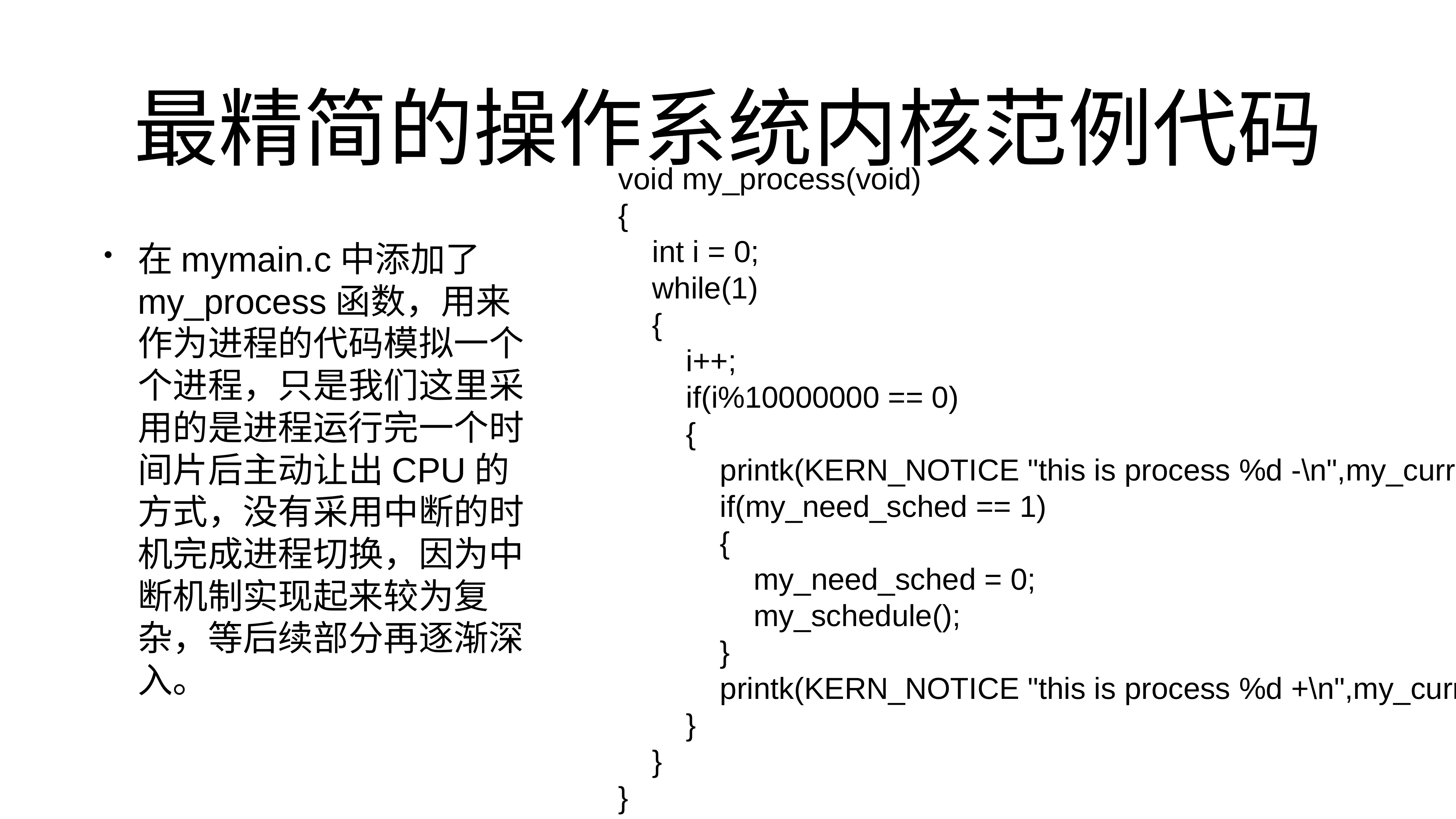

# 最精简的操作系统内核范例代码
void my_process(void)
{
    int i = 0;
    while(1)
    {
        i++;
        if(i%10000000 == 0)
        {
            printk(KERN_NOTICE "this is process %d -\n",my_current_task->pid);
            if(my_need_sched == 1)
            {
                my_need_sched = 0;
                my_schedule();
            }
            printk(KERN_NOTICE "this is process %d +\n",my_current_task->pid);
        }
    }
}
在mymain.c中添加了my_process函数，用来作为进程的代码模拟一个个进程，只是我们这里采用的是进程运行完一个时间片后主动让出CPU的方式，没有采用中断的时机完成进程切换，因为中断机制实现起来较为复杂，等后续部分再逐渐深入。